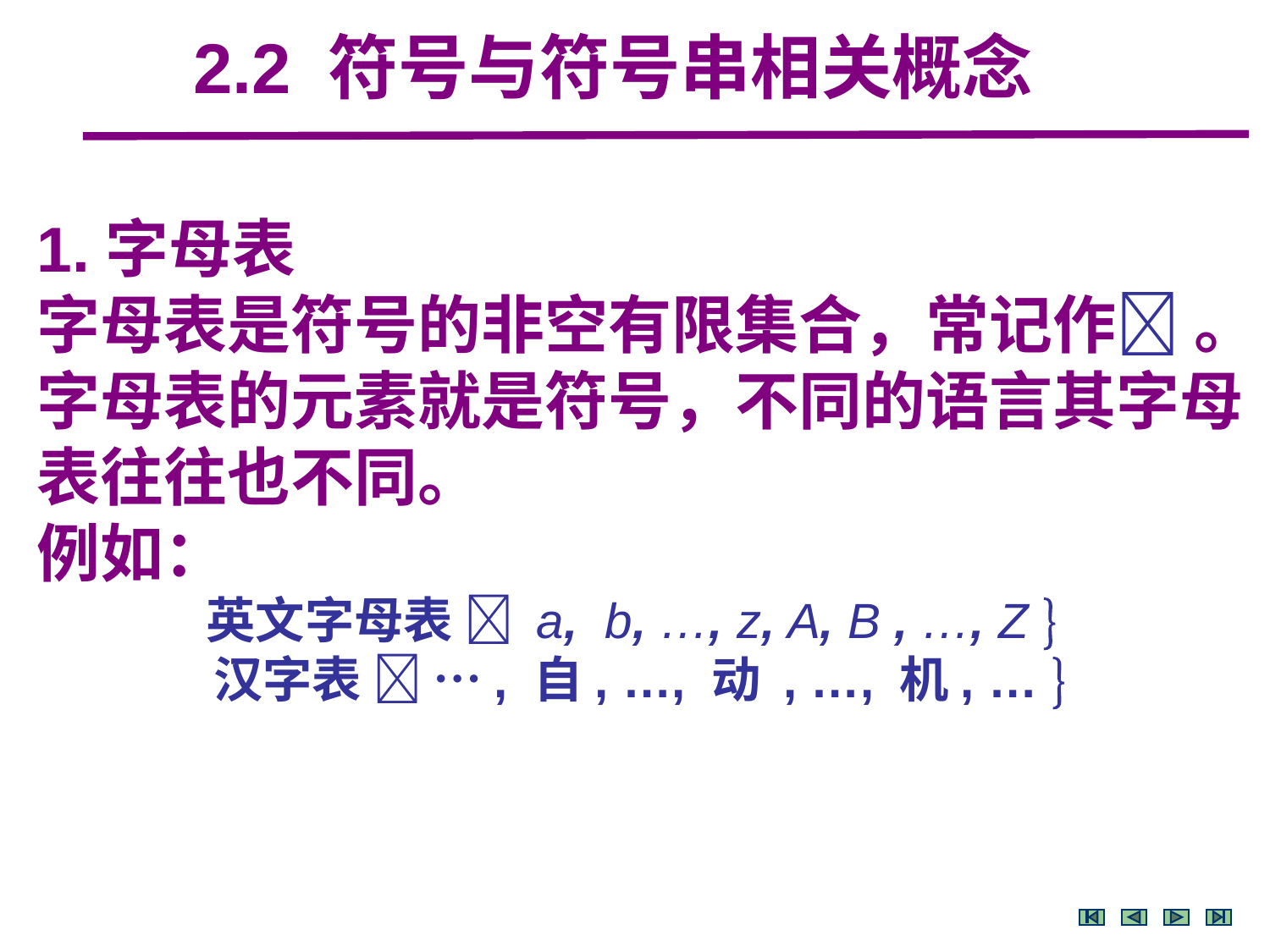

2.2 符号与符号串相关概念
1.字母表
字母表是符号的非空有限集合，常记作Σ 。
字母表的元素就是符号，不同的语言其字母表往往也不同。
例如：
          英文字母表 { a,  b, …, z, A, B , …, Z }
         汉字表 { …, 自, …, 动 , …, 机, … }